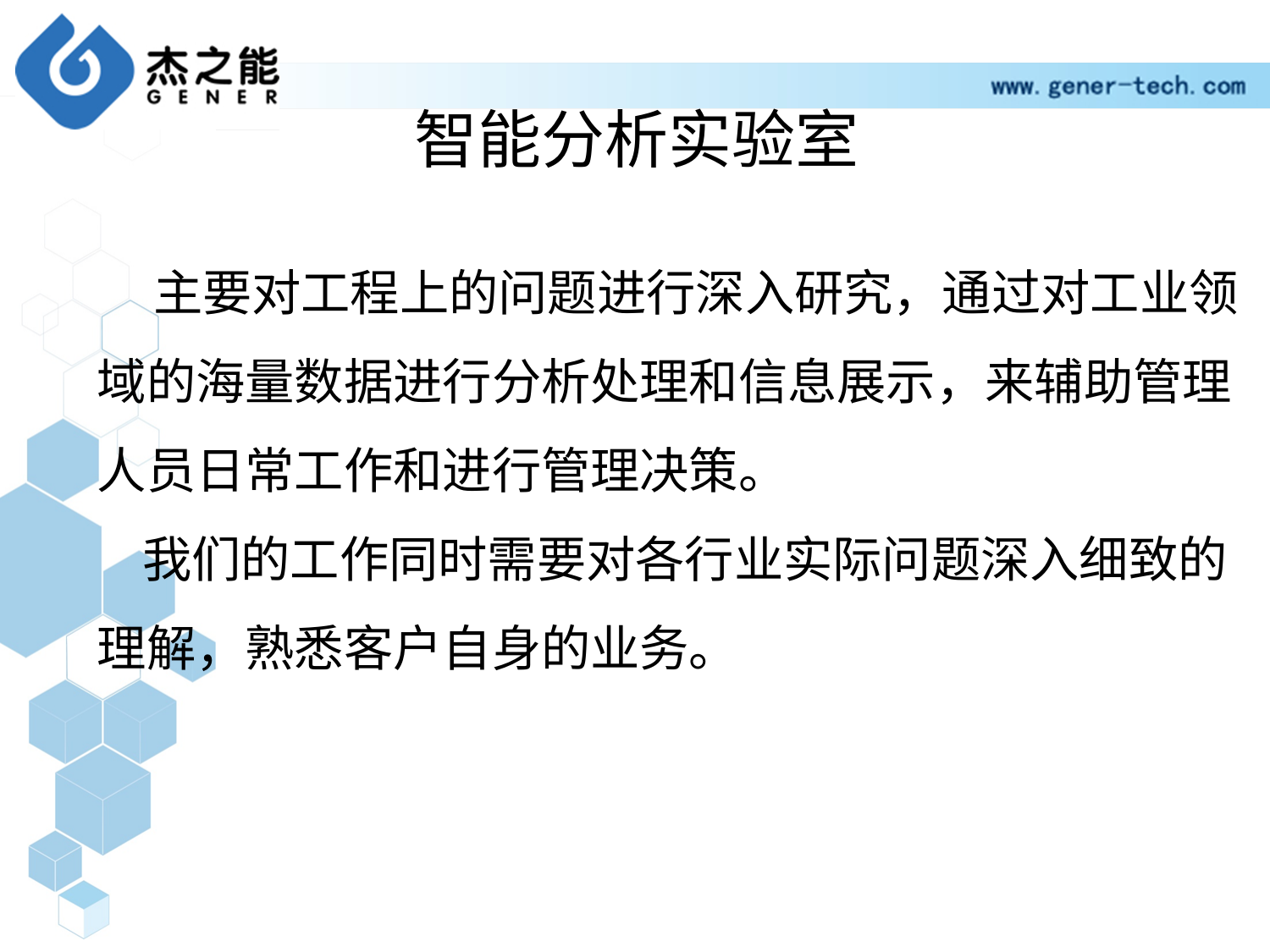

智能分析实验室
    主要对工程上的问题进行深入研究，通过对工业领域的海量数据进行分析处理和信息展示，来辅助管理人员日常工作和进行管理决策。
   我们的工作同时需要对各行业实际问题深入细致的理解，熟悉客户自身的业务。